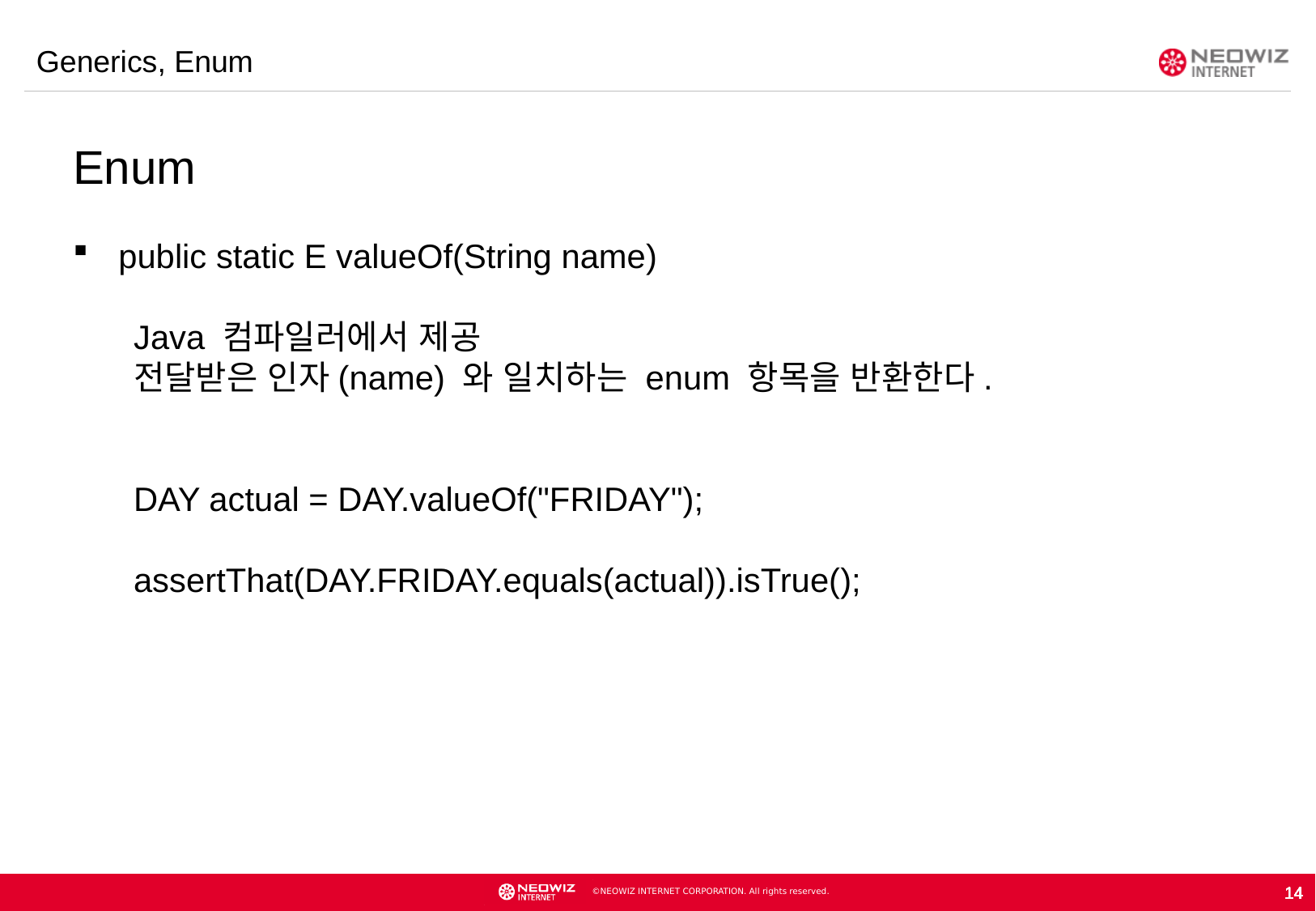

Generics, Enum

Enum

public static E valueOf(String name)

Java 컴파일러에서 제공
전달받은 인자(name) 와 일치하는 enum 항목을 반환한다.

DAY actual = DAY.valueOf("FRIDAY");

assertThat(DAY.FRIDAY.equals(actual)).isTrue();

14
14
14
14
14
14
14
14
14